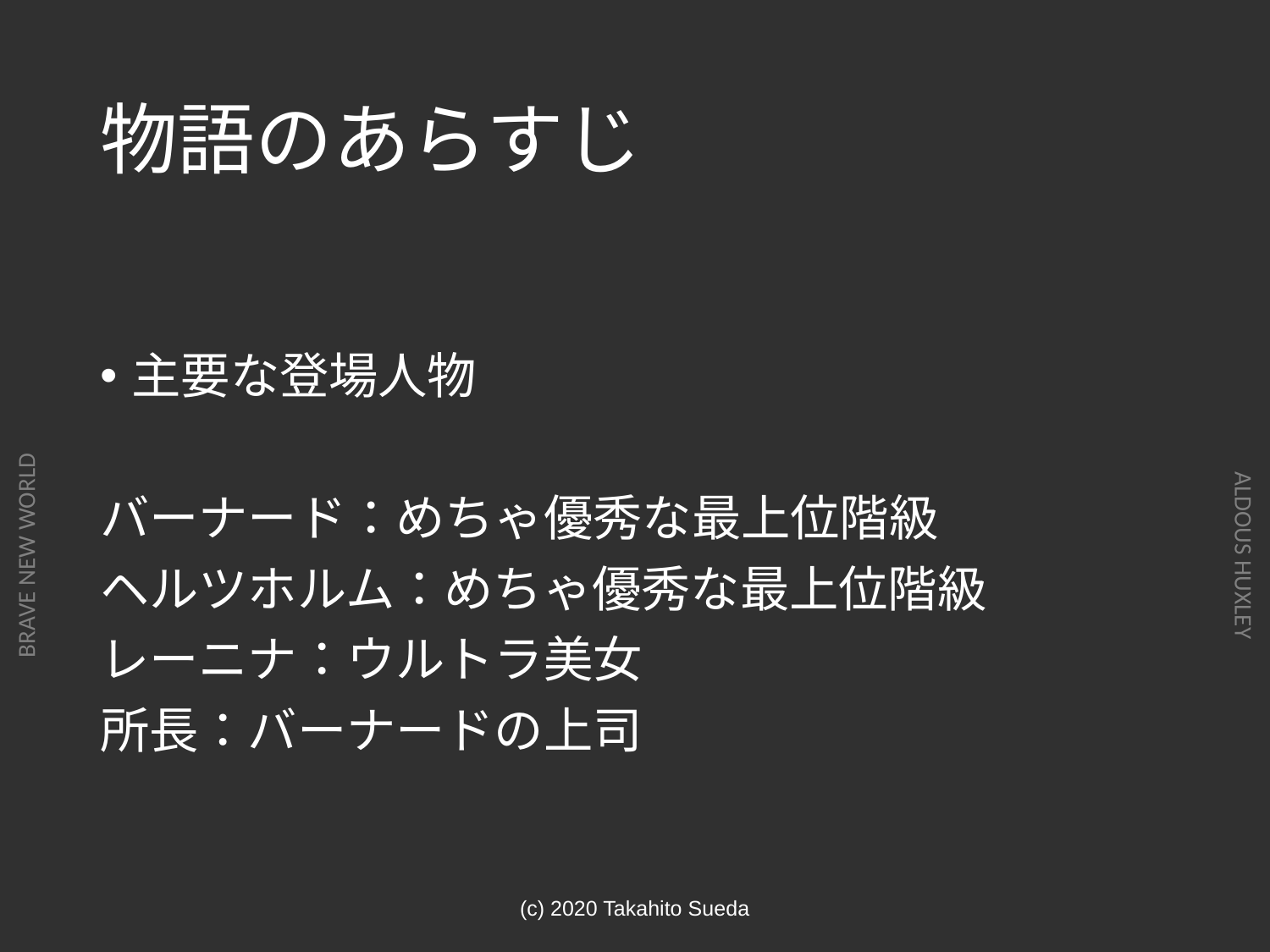

# 物語のあらすじ
主要な登場人物

バーナード：めちゃ優秀な最上位階級
ヘルツホルム：めちゃ優秀な最上位階級
レーニナ：ウルトラ美女
所長：バーナードの上司
(c) 2020 Takahito Sueda